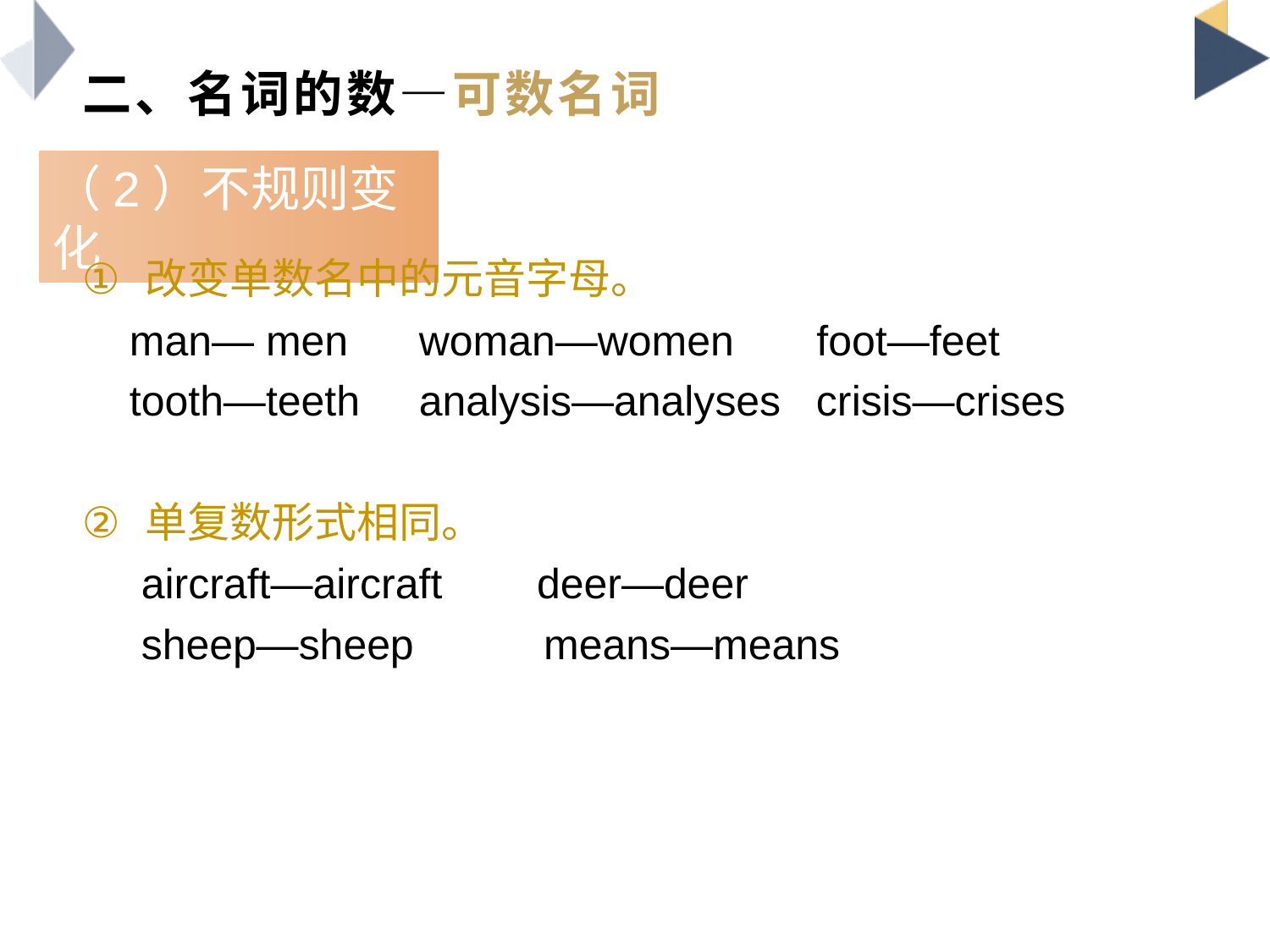

# 二、名词的数—可数名词
（2）不规则变化
改变单数名中的元音字母。
    man— men      woman—women       foot—feet
    tooth—teeth     analysis—analyses   crisis—crises

单复数形式相同。
     aircraft—aircraft        deer—deer
     sheep—sheep           means—means